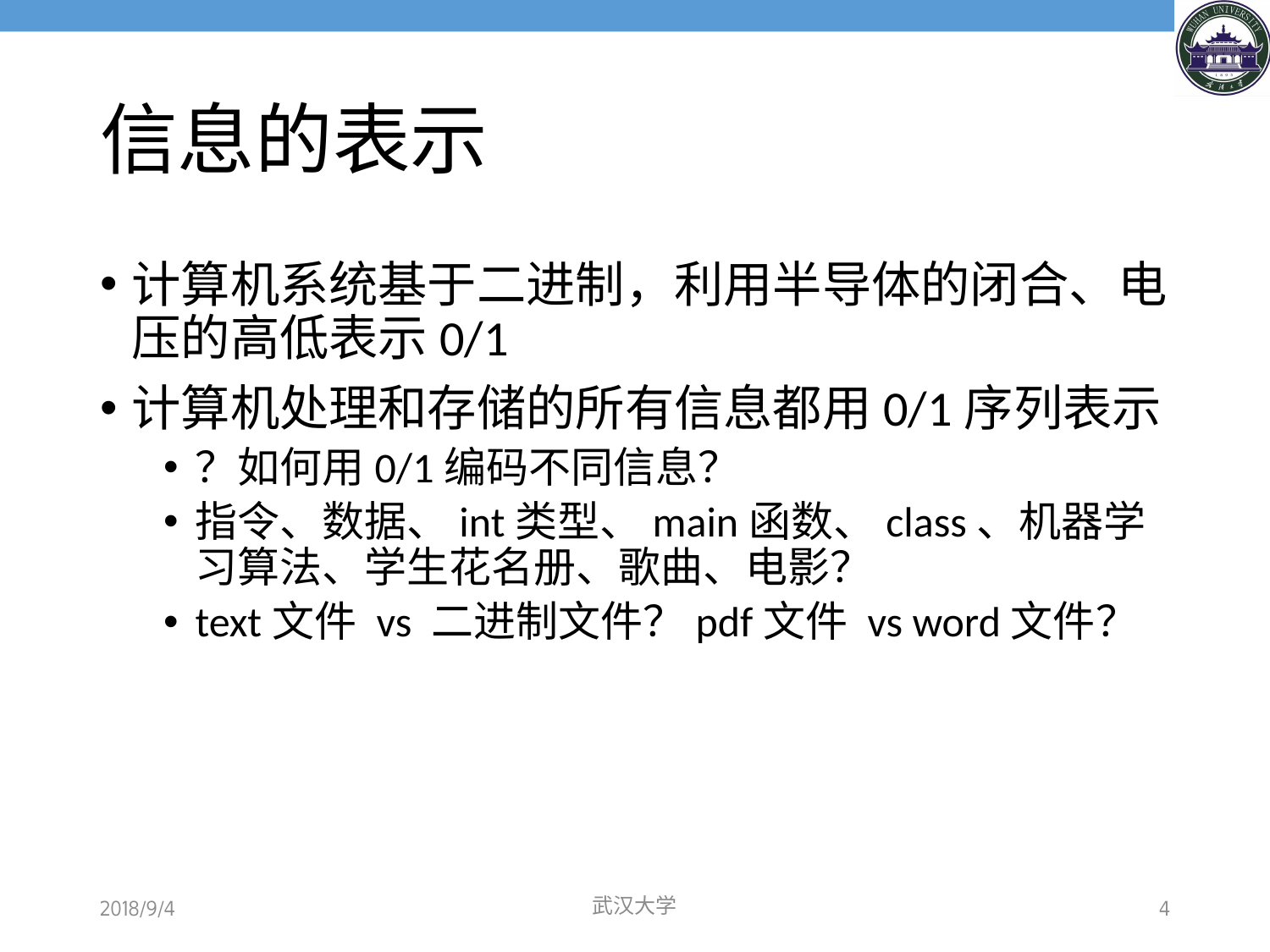

# 信息的表示
计算机系统基于二进制，利用半导体的闭合、电压的高低表示0/1
计算机处理和存储的所有信息都用0/1序列表示
？如何用0/1编码不同信息？
指令、数据、int类型、main函数、class、机器学习算法、学生花名册、歌曲、电影？
text文件 vs 二进制文件？pdf文件 vs word文件？
2018/9/4
武汉大学
4